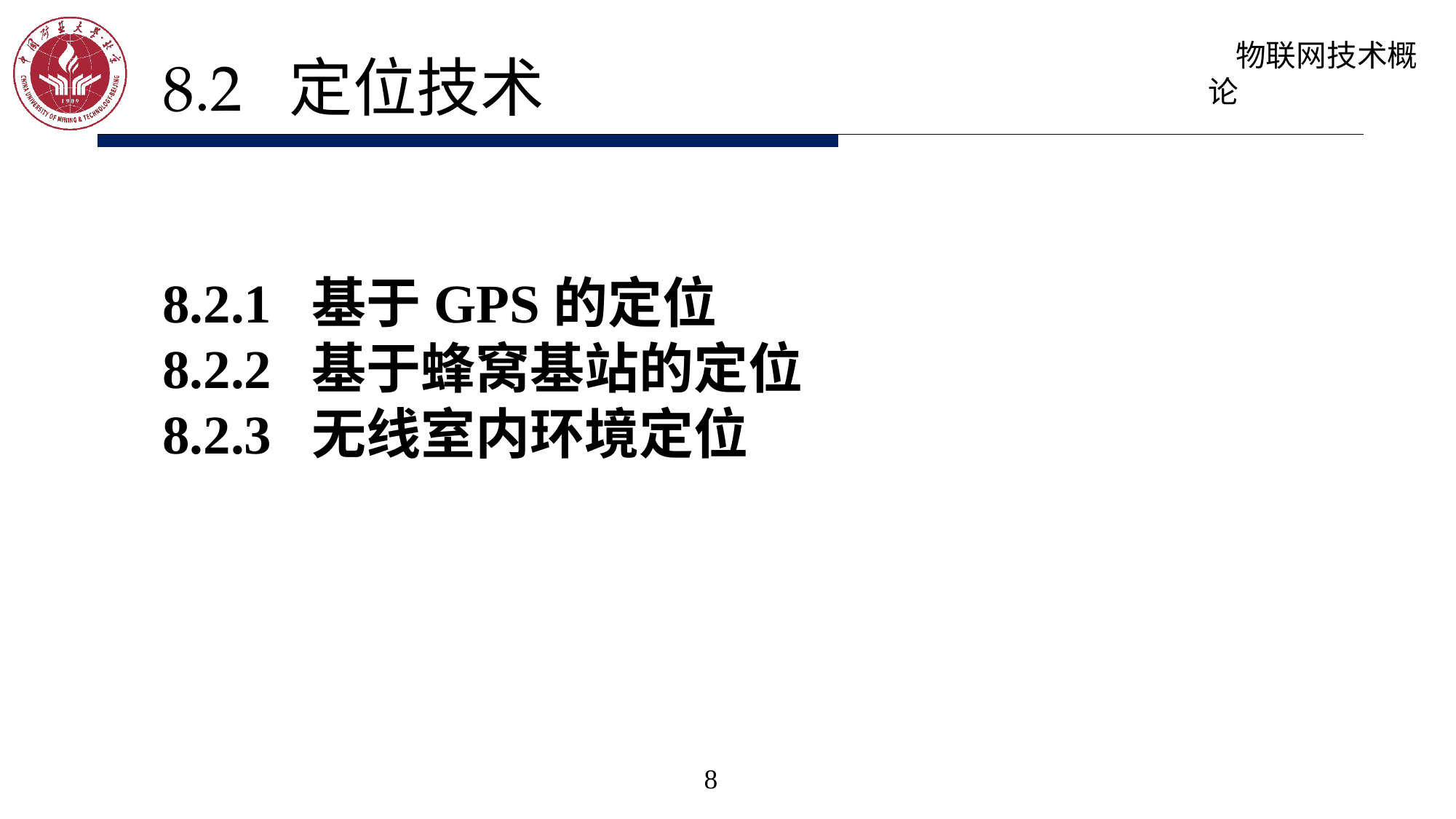

8.2  定位技术
8.2.1  基于GPS的定位
8.2.2  基于蜂窝基站的定位
8.2.3  无线室内环境定位
8